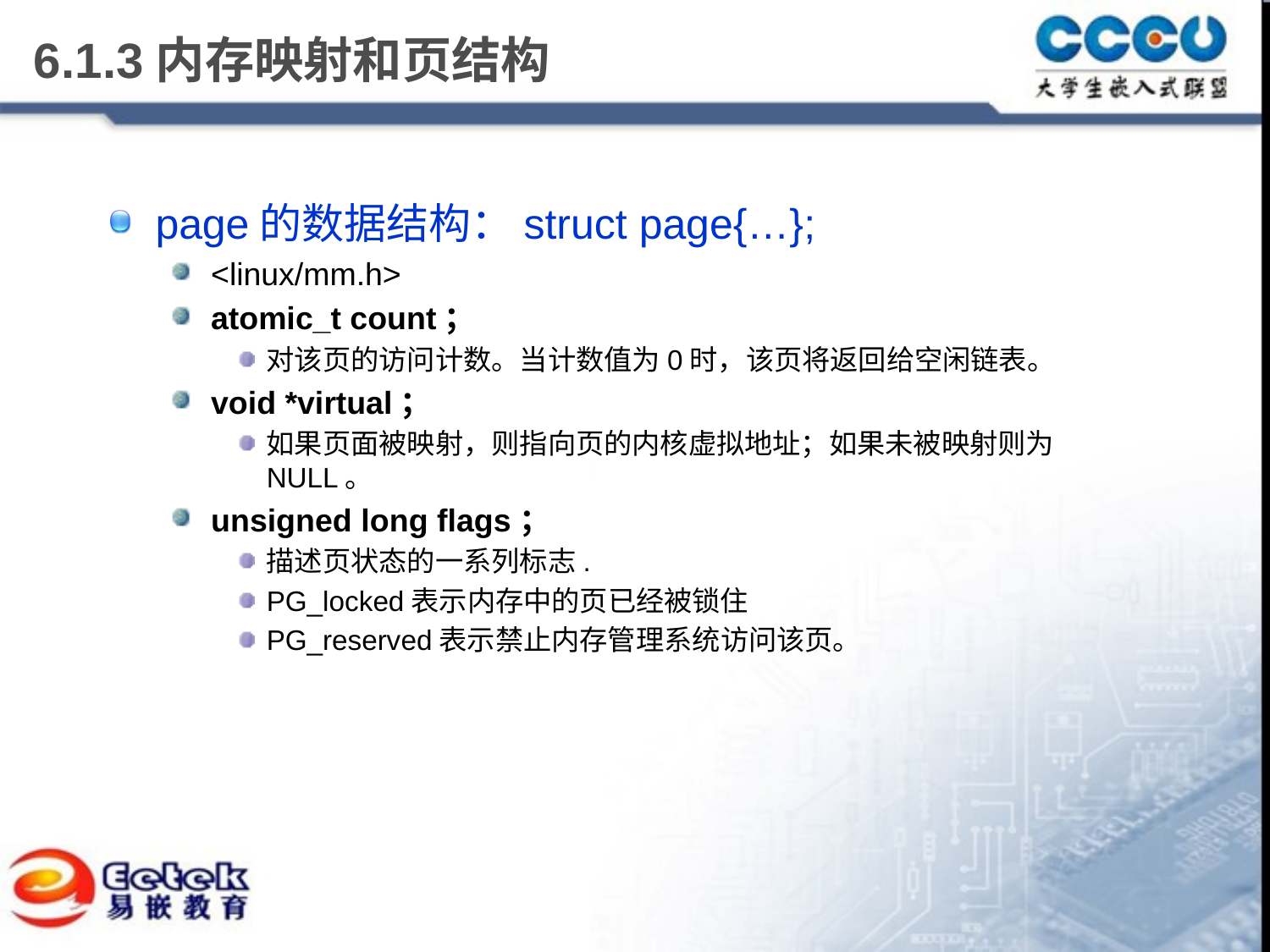

# 6.1.3内存映射和页结构
page的数据结构：struct page{…};
<linux/mm.h>
atomic_t count；
对该页的访问计数。当计数值为0时，该页将返回给空闲链表。
void *virtual；
如果页面被映射，则指向页的内核虚拟地址；如果未被映射则为NULL。
unsigned long flags；
描述页状态的一系列标志.
PG_locked表示内存中的页已经被锁住
PG_reserved表示禁止内存管理系统访问该页。